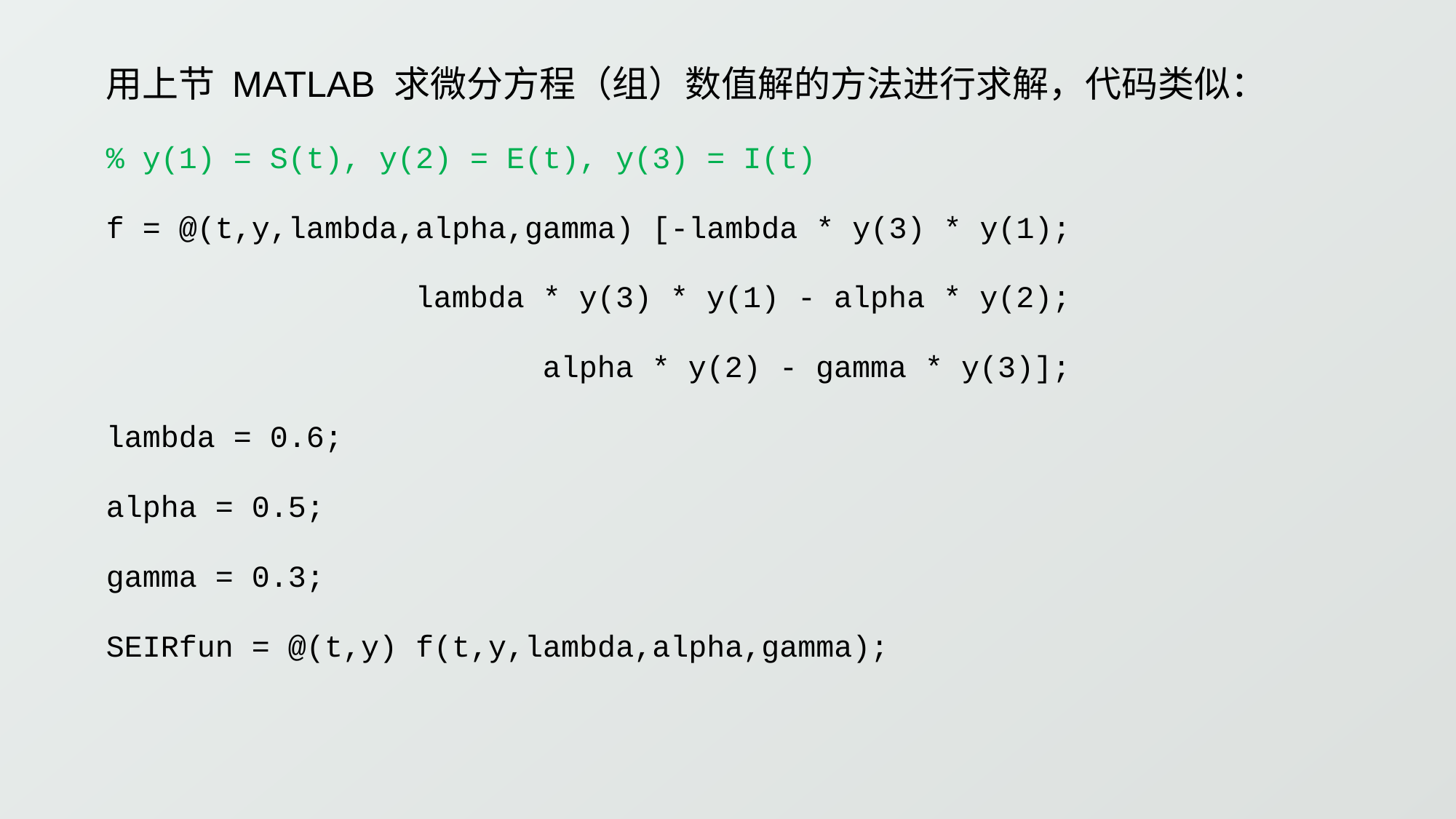

用上节 MATLAB 求微分方程（组）数值解的方法进行求解，代码类似：
% y(1) = S(t), y(2) = E(t), y(3) = I(t)
f = @(t,y,lambda,alpha,gamma) [-lambda * y(3) * y(1);
                 lambda * y(3) * y(1) - alpha * y(2);
                        alpha * y(2) - gamma * y(3)];
lambda = 0.6;
alpha = 0.5;
gamma = 0.3;
SEIRfun = @(t,y) f(t,y,lambda,alpha,gamma);